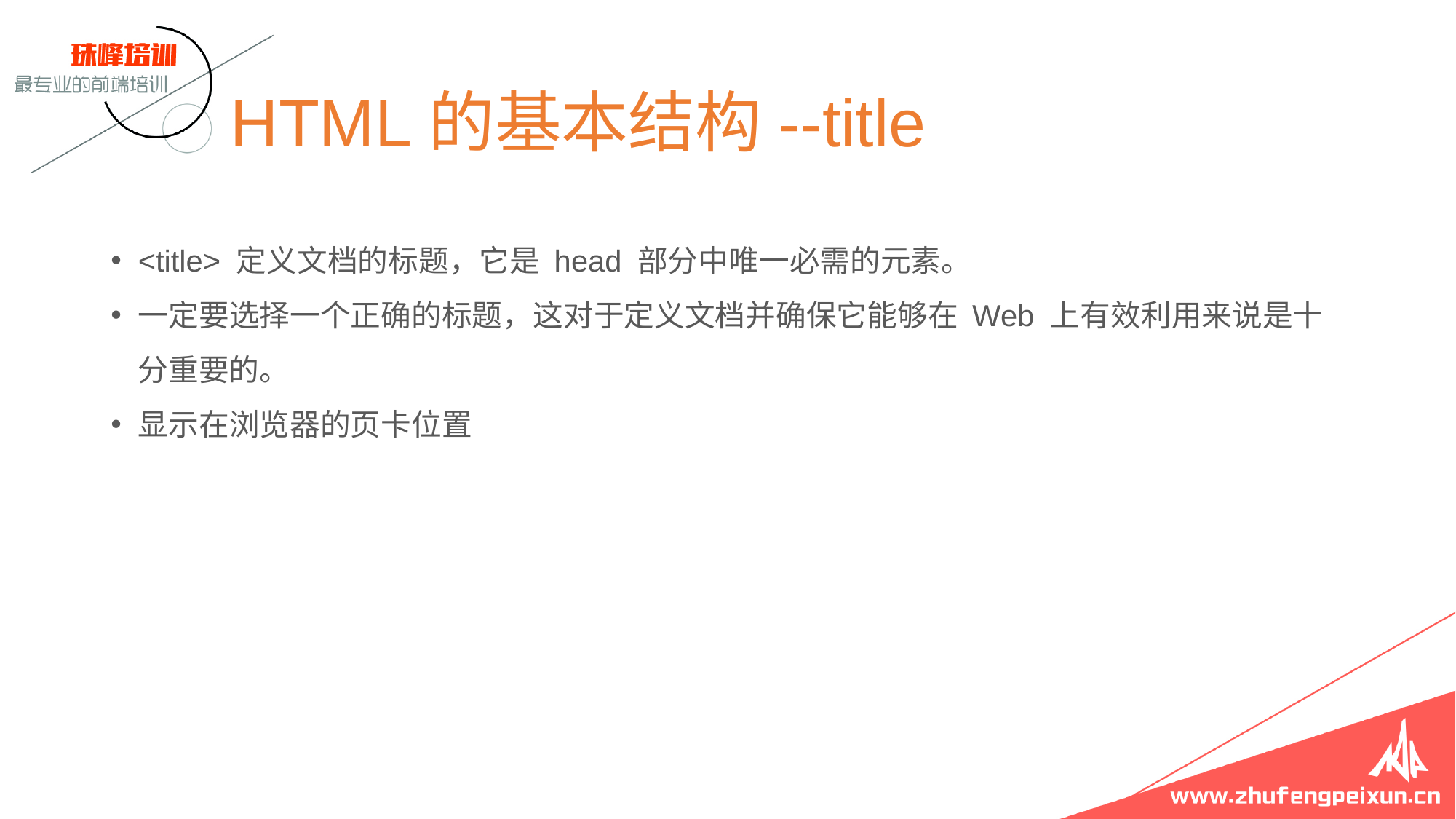

# HTML的基本结构--title
<title> 定义文档的标题，它是 head 部分中唯一必需的元素。
一定要选择一个正确的标题，这对于定义文档并确保它能够在 Web 上有效利用来说是十分重要的。
显示在浏览器的页卡位置